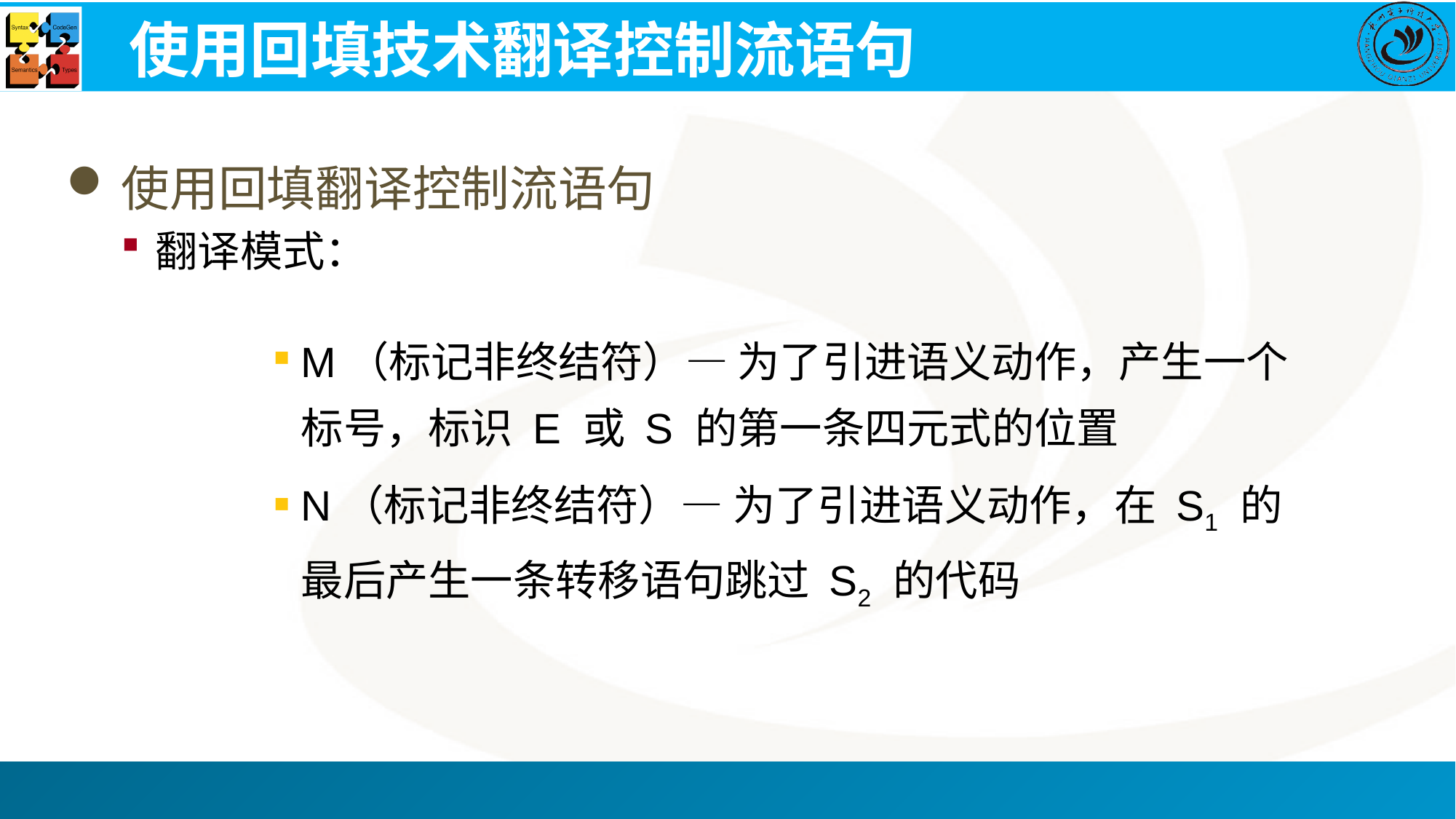

# 使用回填技术翻译控制流语句
使用回填翻译控制流语句
翻译模式：
M（标记非终结符）— 为了引进语义动作，产生一个标号，标识 E 或 S 的第一条四元式的位置
N（标记非终结符）— 为了引进语义动作，在 S1 的最后产生一条转移语句跳过 S2 的代码
95